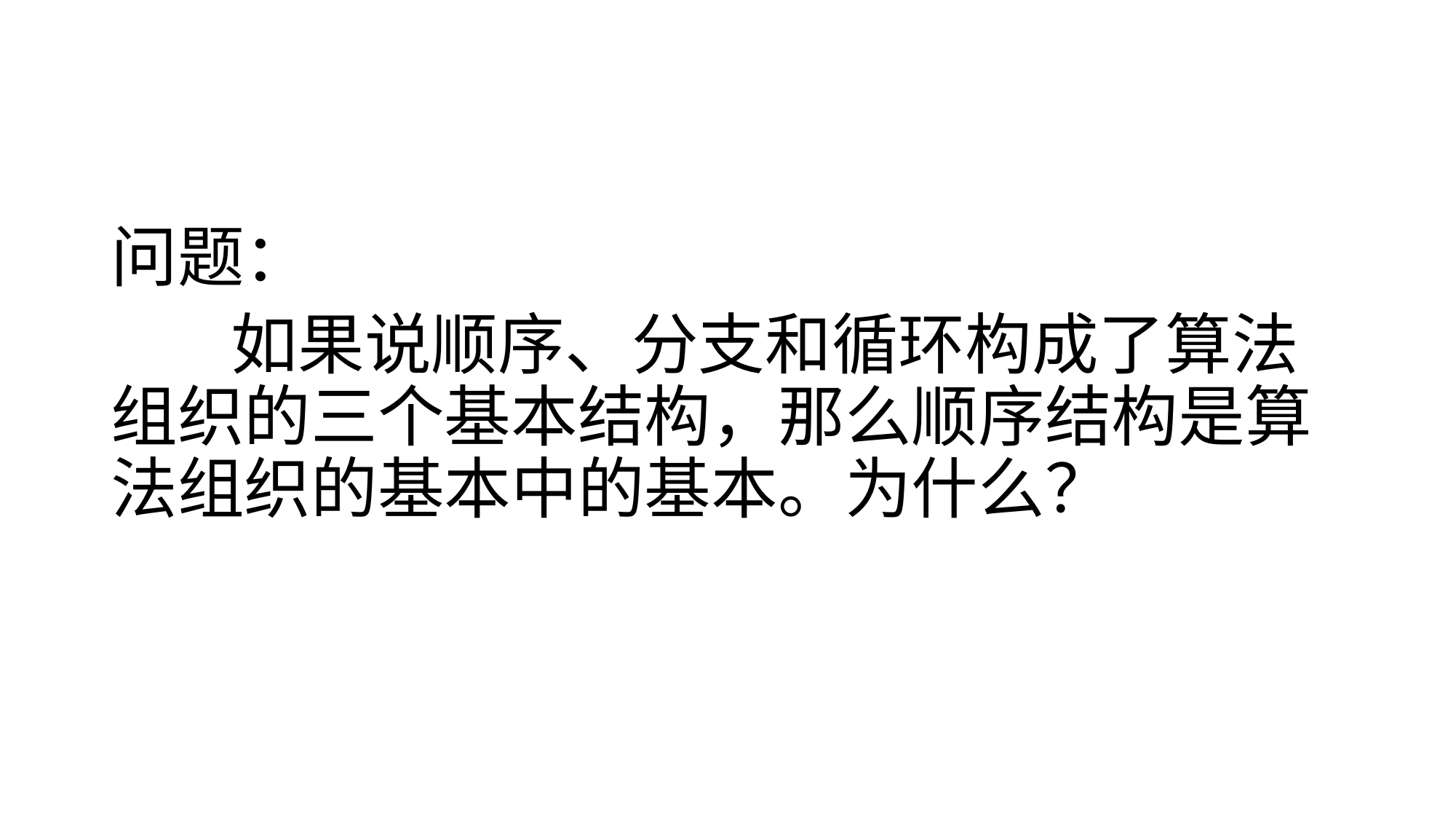

#
问题：
       如果说顺序、分支和循环构成了算法组织的三个基本结构，那么顺序结构是算法组织的基本中的基本。为什么？